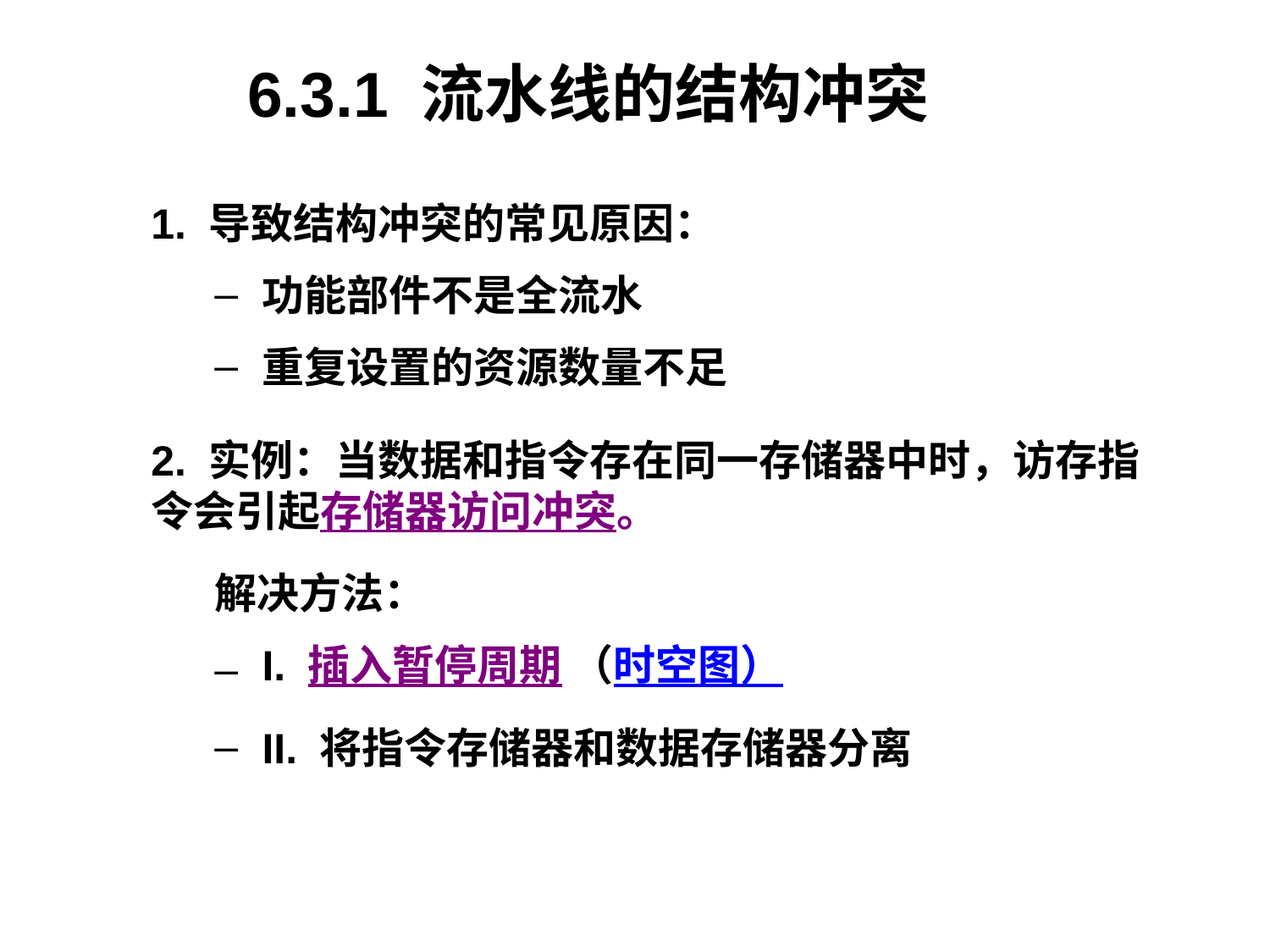

6.3.1 流水线的结构冲突
1. 导致结构冲突的常见原因：
功能部件不是全流水
重复设置的资源数量不足
2. 实例：当数据和指令存在同一存储器中时，访存指令会引起存储器访问冲突。
解决方法：
I. 插入暂停周期 （时空图）
II. 将指令存储器和数据存储器分离